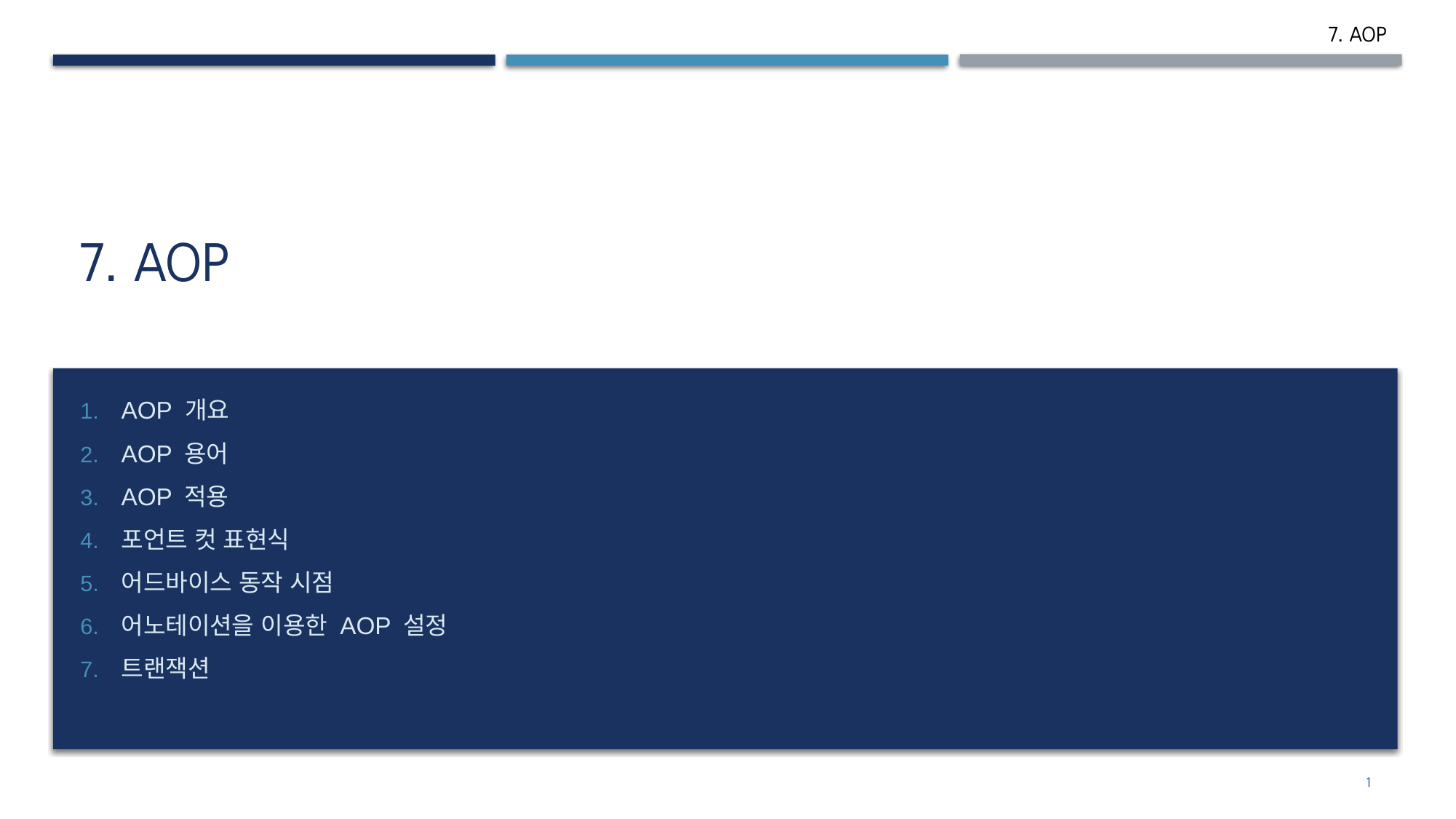

# 7. AOP
AOP 개요
AOP 용어
AOP 적용
포언트 컷 표현식
어드바이스 동작 시점
어노테이션을 이용한 AOP 설정
트랜잭션

1